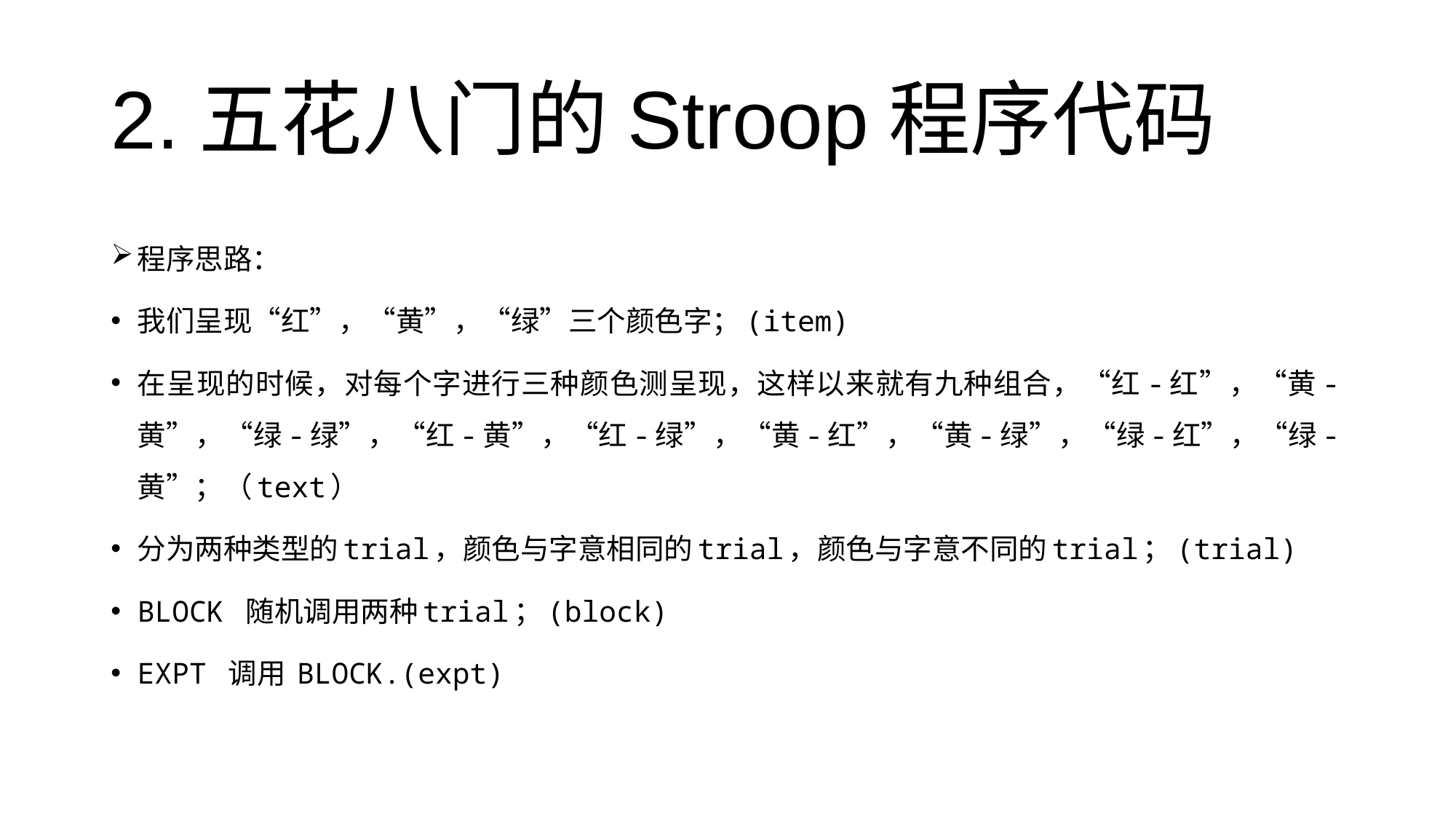

# 2.五花八门的Stroop程序代码
程序思路：
我们呈现“红”，“黄”，“绿”三个颜色字；(item)
在呈现的时候，对每个字进行三种颜色测呈现，这样以来就有九种组合，“红-红”，“黄-黄”，“绿-绿”，“红-黄”，“红-绿”，“黄-红”，“黄-绿”，“绿-红”，“绿-黄”；（text）
分为两种类型的trial，颜色与字意相同的trial，颜色与字意不同的trial；(trial)
BLOCK 随机调用两种trial；(block)
EXPT 调用 BLOCK.(expt)